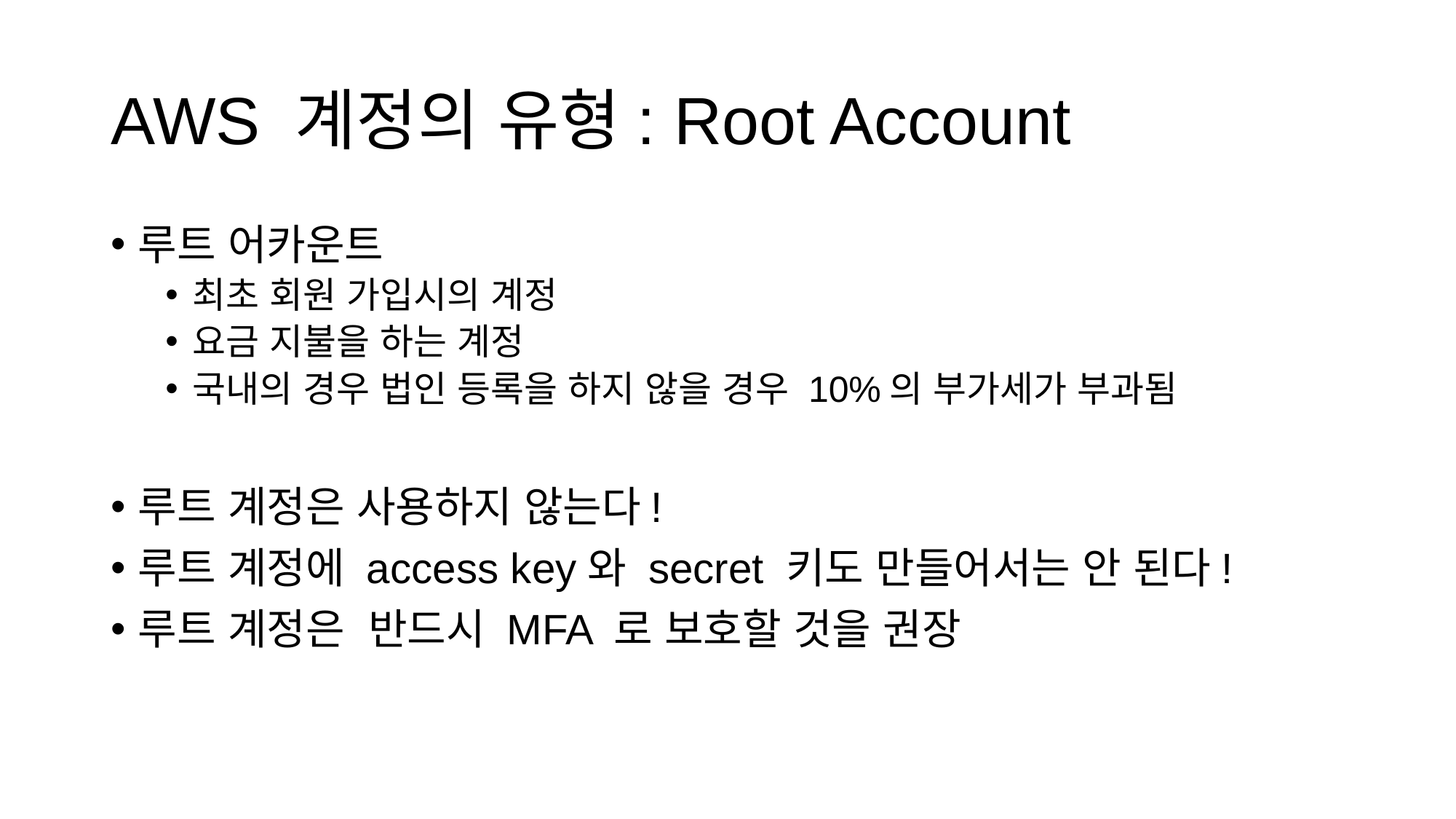

# AWS 계정의 유형: Root Account
루트 어카운트
최초 회원 가입시의 계정
요금 지불을 하는 계정
국내의 경우 법인 등록을 하지 않을 경우 10%의 부가세가 부과됨

루트 계정은 사용하지 않는다!
루트 계정에 access key와 secret 키도 만들어서는 안 된다!
루트 계정은  반드시 MFA 로 보호할 것을 권장